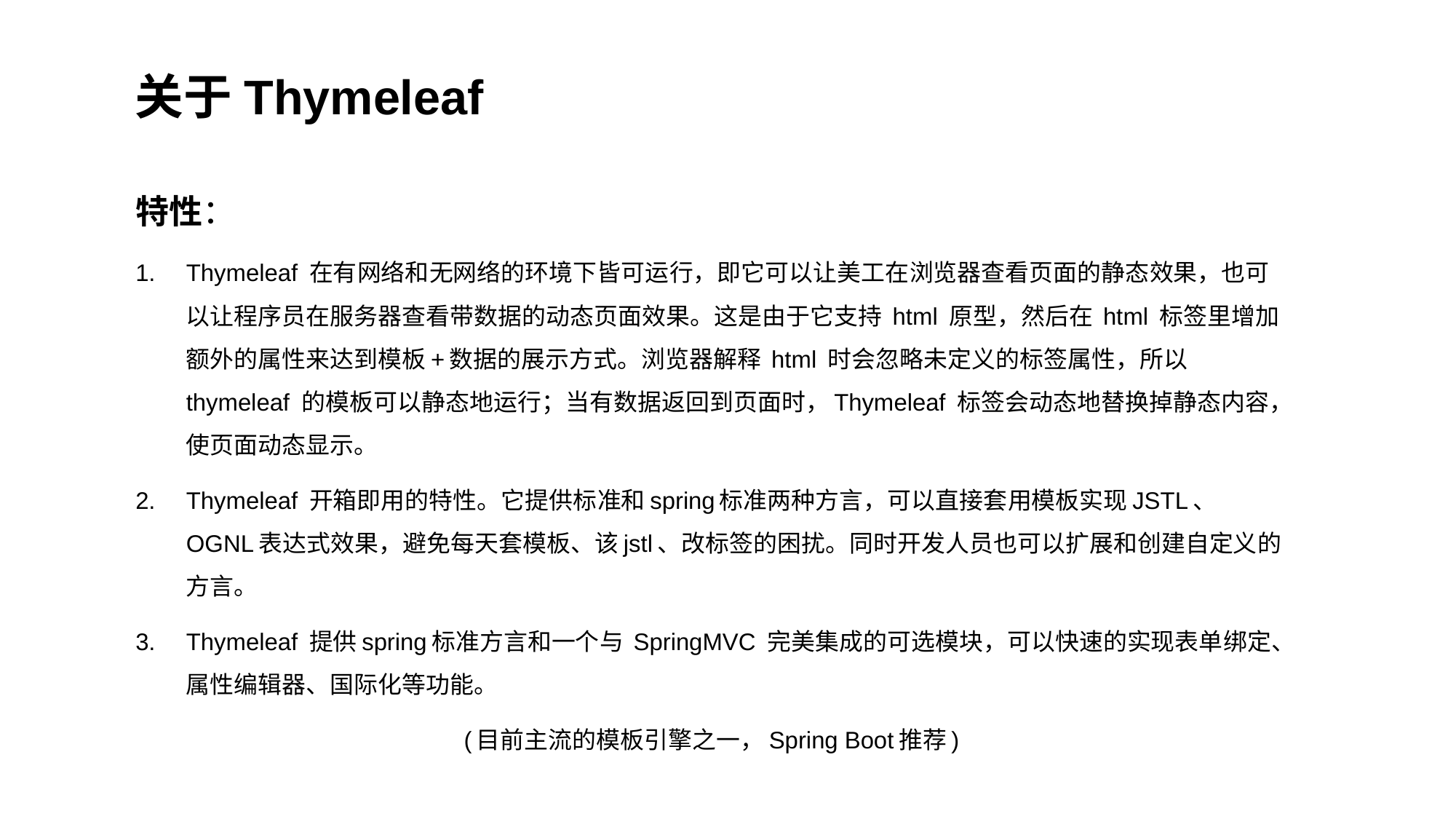

# 关于Thymeleaf
特性：
Thymeleaf 在有网络和无网络的环境下皆可运行，即它可以让美工在浏览器查看页面的静态效果，也可以让程序员在服务器查看带数据的动态页面效果。这是由于它支持 html 原型，然后在 html 标签里增加额外的属性来达到模板+数据的展示方式。浏览器解释 html 时会忽略未定义的标签属性，所以 thymeleaf 的模板可以静态地运行；当有数据返回到页面时，Thymeleaf 标签会动态地替换掉静态内容，使页面动态显示。
Thymeleaf 开箱即用的特性。它提供标准和spring标准两种方言，可以直接套用模板实现JSTL、 OGNL表达式效果，避免每天套模板、该jstl、改标签的困扰。同时开发人员也可以扩展和创建自定义的方言。
Thymeleaf 提供spring标准方言和一个与 SpringMVC 完美集成的可选模块，可以快速的实现表单绑定、属性编辑器、国际化等功能。
(目前主流的模板引擎之一，Spring Boot推荐)